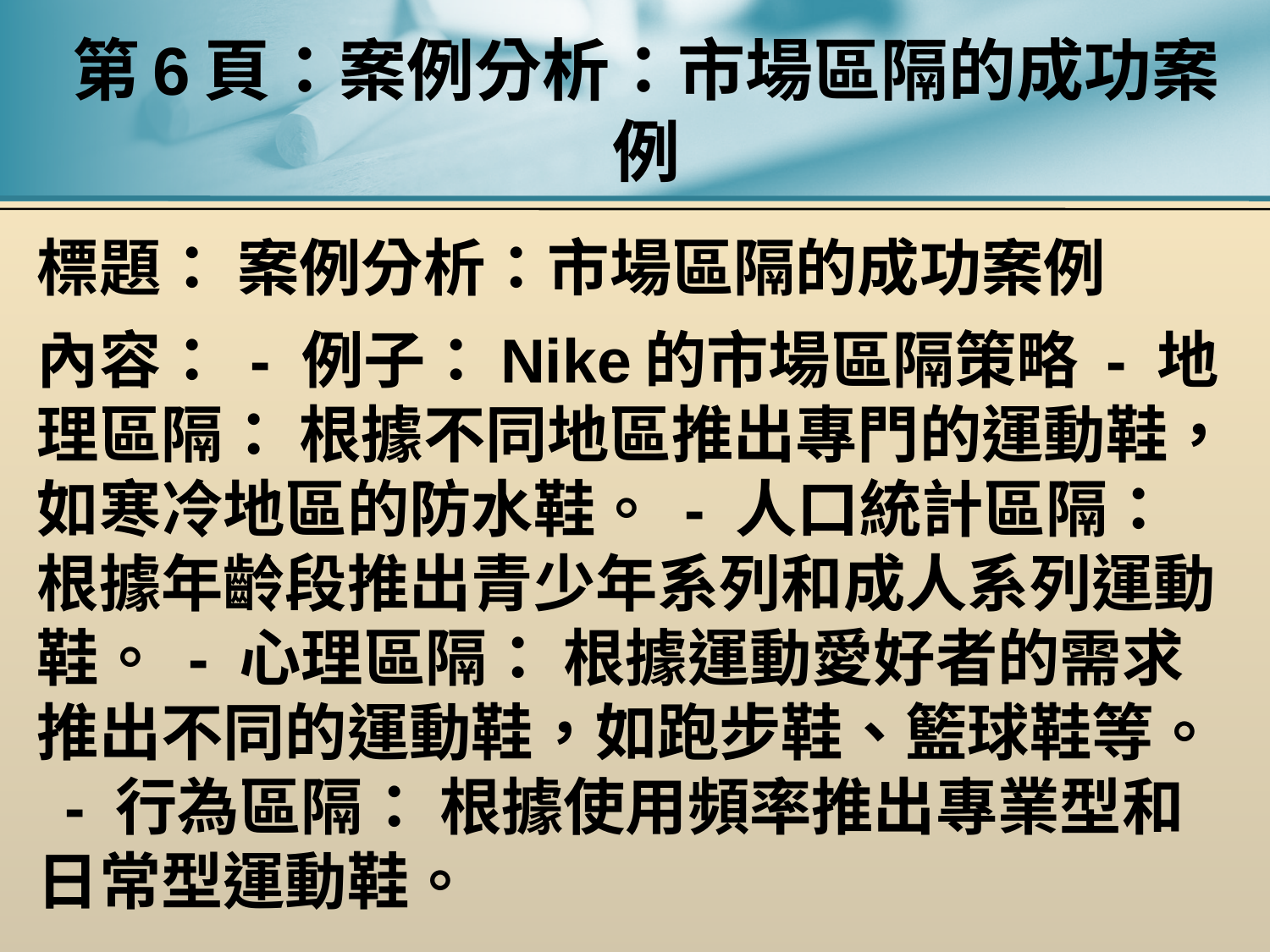

# 第6頁：案例分析：市場區隔的成功案例
標題： 案例分析：市場區隔的成功案例
內容： - 例子：Nike的市場區隔策略 - 地理區隔： 根據不同地區推出專門的運動鞋，如寒冷地區的防水鞋。 - 人口統計區隔： 根據年齡段推出青少年系列和成人系列運動鞋。 - 心理區隔： 根據運動愛好者的需求推出不同的運動鞋，如跑步鞋、籃球鞋等。 - 行為區隔： 根據使用頻率推出專業型和日常型運動鞋。